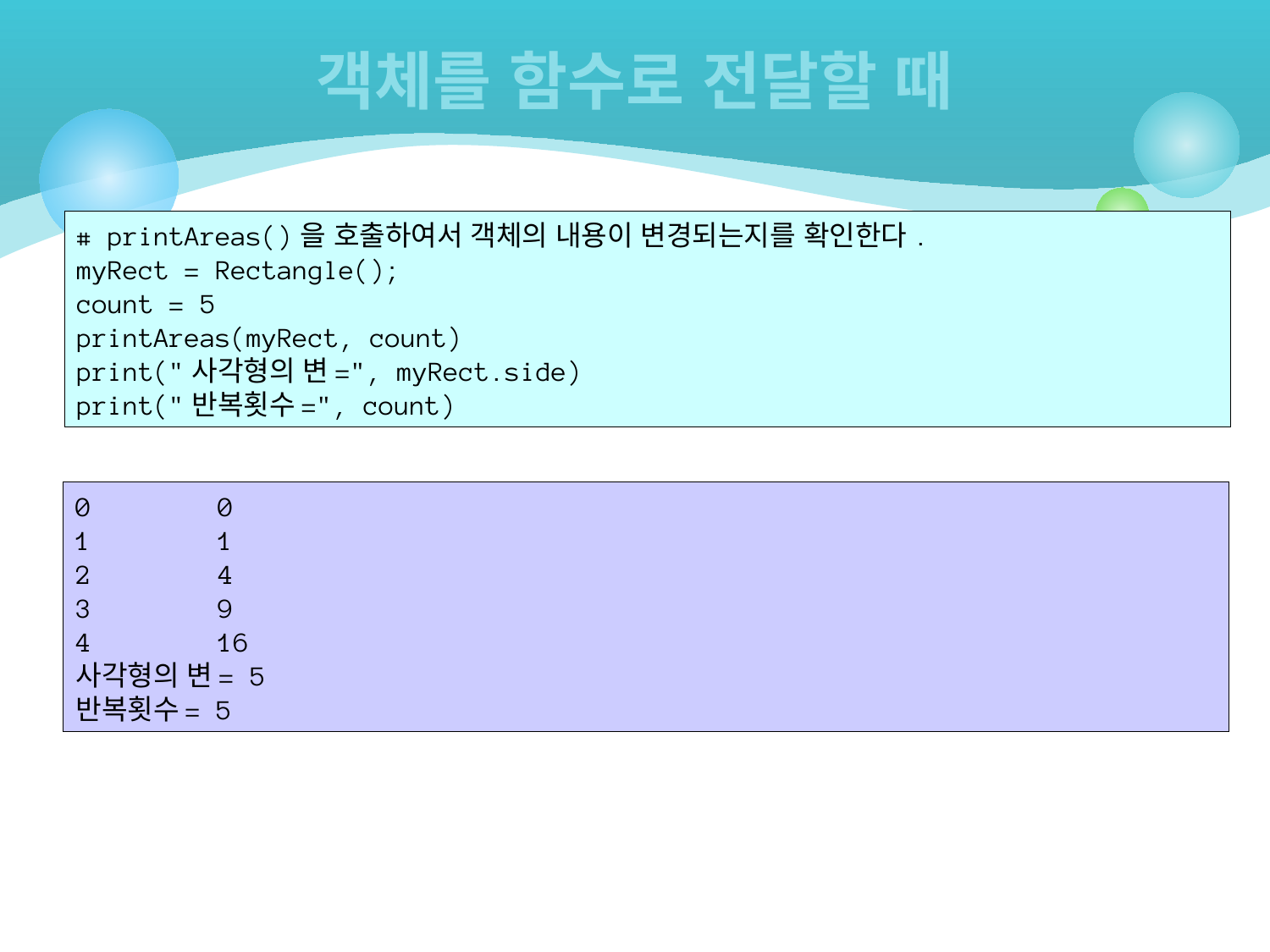

# 객체를 함수로 전달할 때
# printAreas()을 호출하여서 객체의 내용이 변경되는지를 확인한다.
myRect = Rectangle();
count = 5
printAreas(myRect, count)
print("사각형의 변=", myRect.side)
print("반복횟수=", count)
0 	 0
1 	 1
2 	 4
3 	 9
4 	 16
사각형의 변= 5
반복횟수= 5